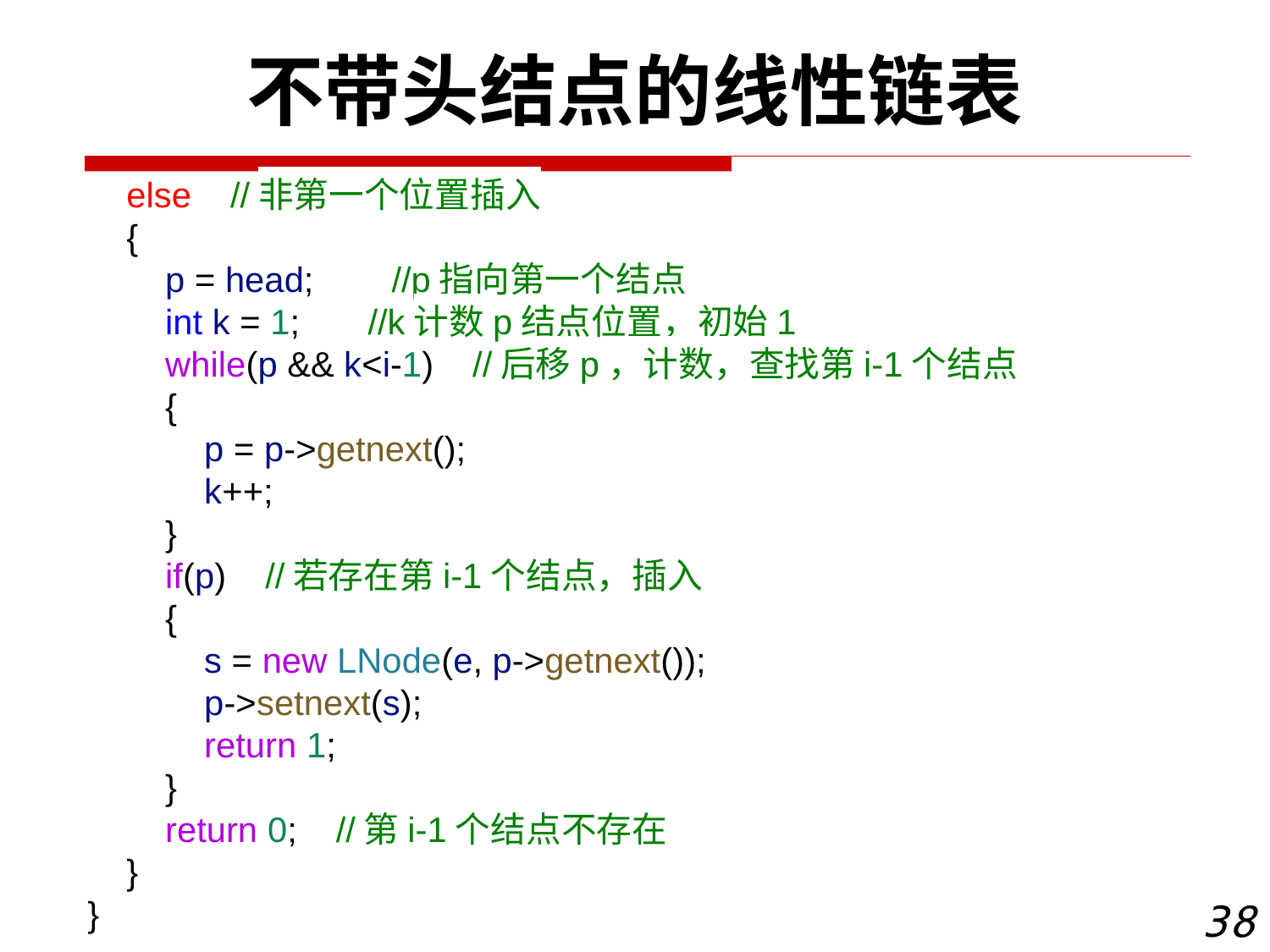

不带头结点的线性链表
    else    //非第一个位置插入
    {
        p = head;        //p指向第一个结点
        int k = 1;       //k计数p结点位置，初始1
        while(p && k<i-1)    //后移p，计数，查找第i-1个结点
        {
            p = p->getnext();
            k++;
        }
        if(p)    //若存在第i-1个结点，插入
        {
            s = new LNode(e, p->getnext());
            p->setnext(s);
            return 1;
        }
        return 0;    //第i-1个结点不存在
    }
}
38